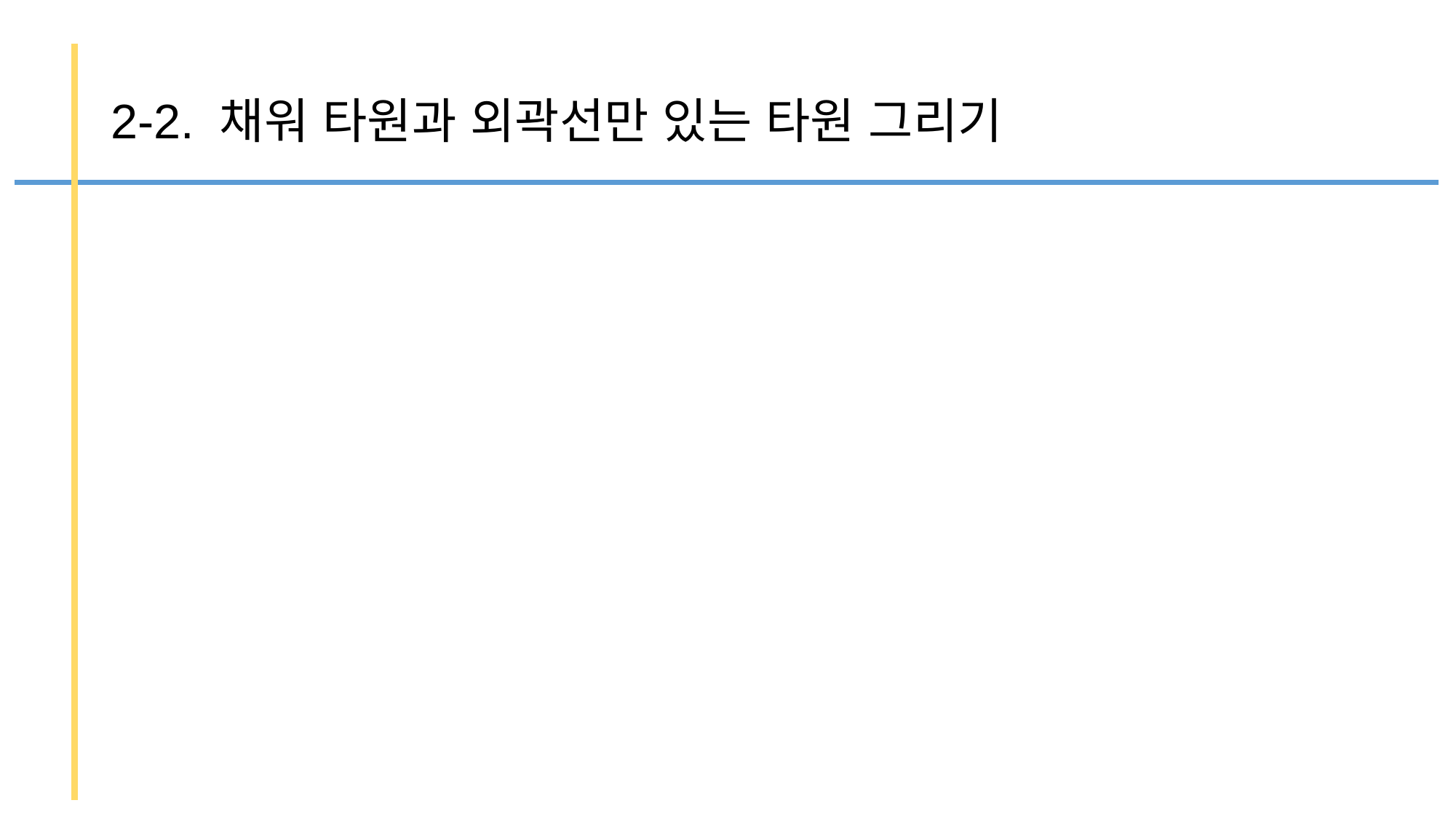

# 2-2. 채워 타원과 외곽선만 있는 타원 그리기